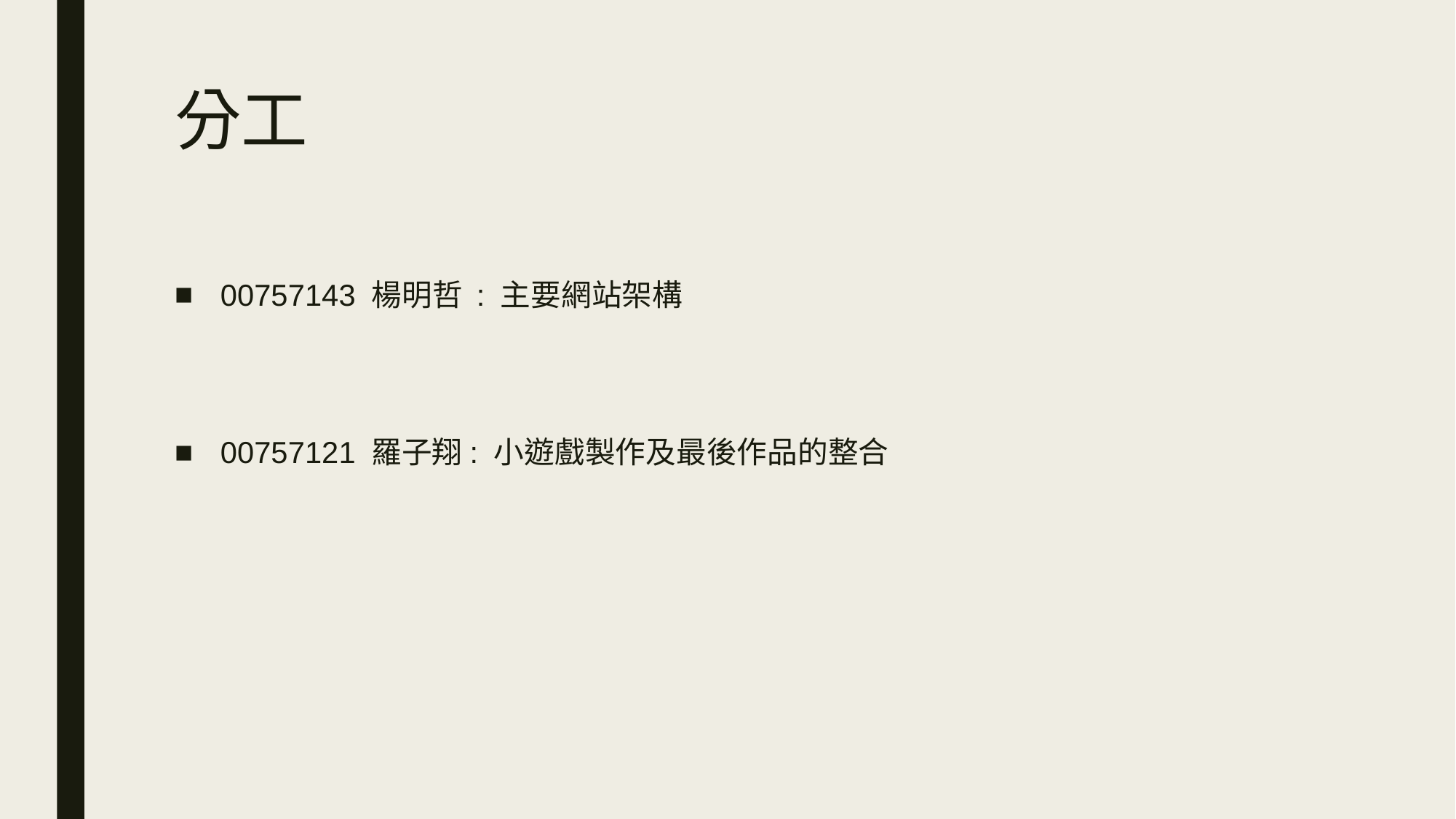

# 分工
00757143 楊明哲 : 主要網站架構

00757121 羅子翔: 小遊戲製作及最後作品的整合